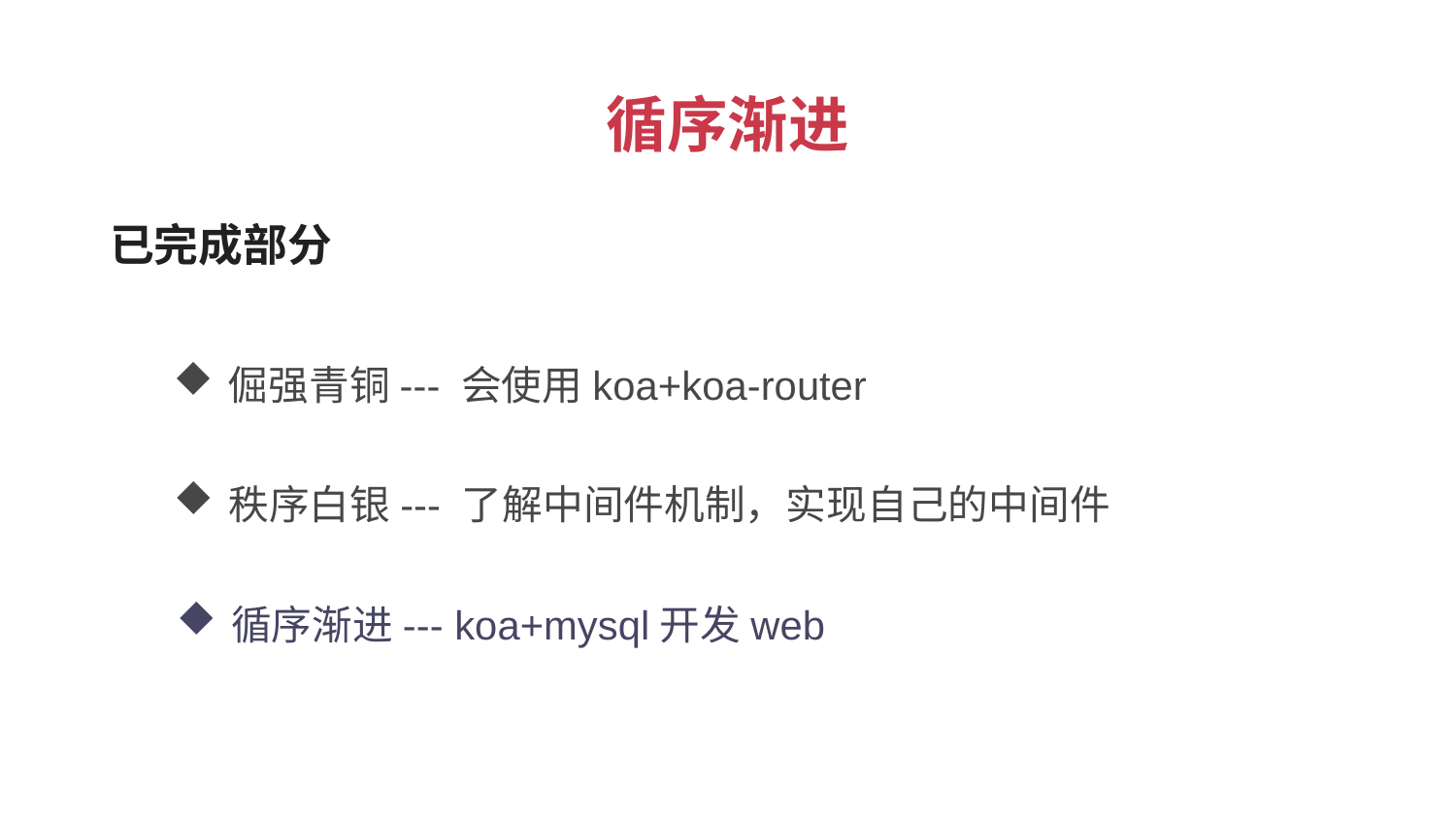

循序渐进
 已完成部分
倔强青铜--- 会使用koa+koa-router
秩序白银--- 了解中间件机制，实现自己的中间件
循序渐进--- koa+mysql开发web